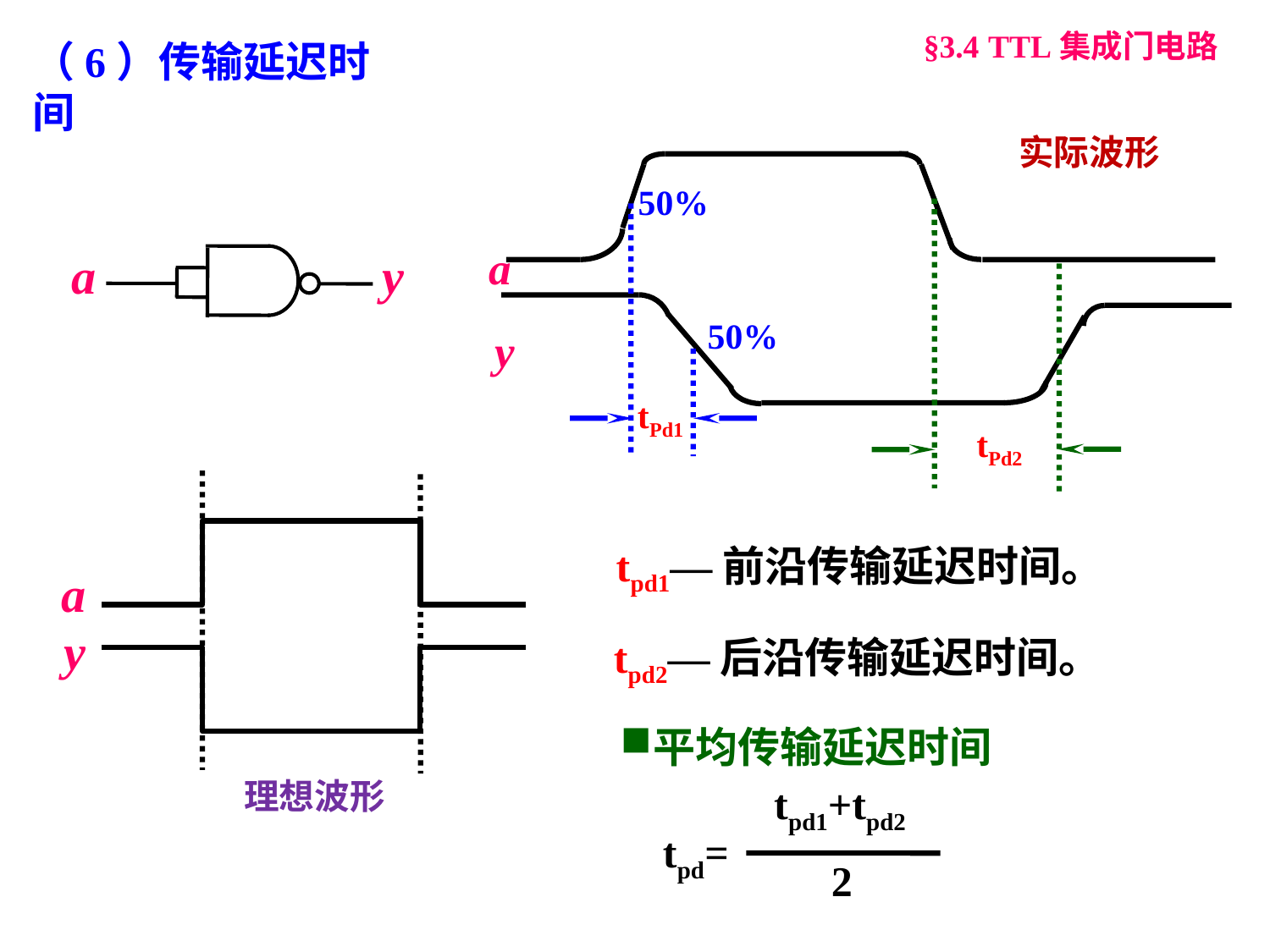

§3.4 TTL集成门电路
（6）传输延迟时间
实际波形

a

50%

50%

tPd2

a
y

y

tPd1

a
tpd1—前沿传输延迟时间。
y

tpd2—后沿传输延迟时间。
平均传输延迟时间
tpd1+tpd2
tpd=
2

理想波形